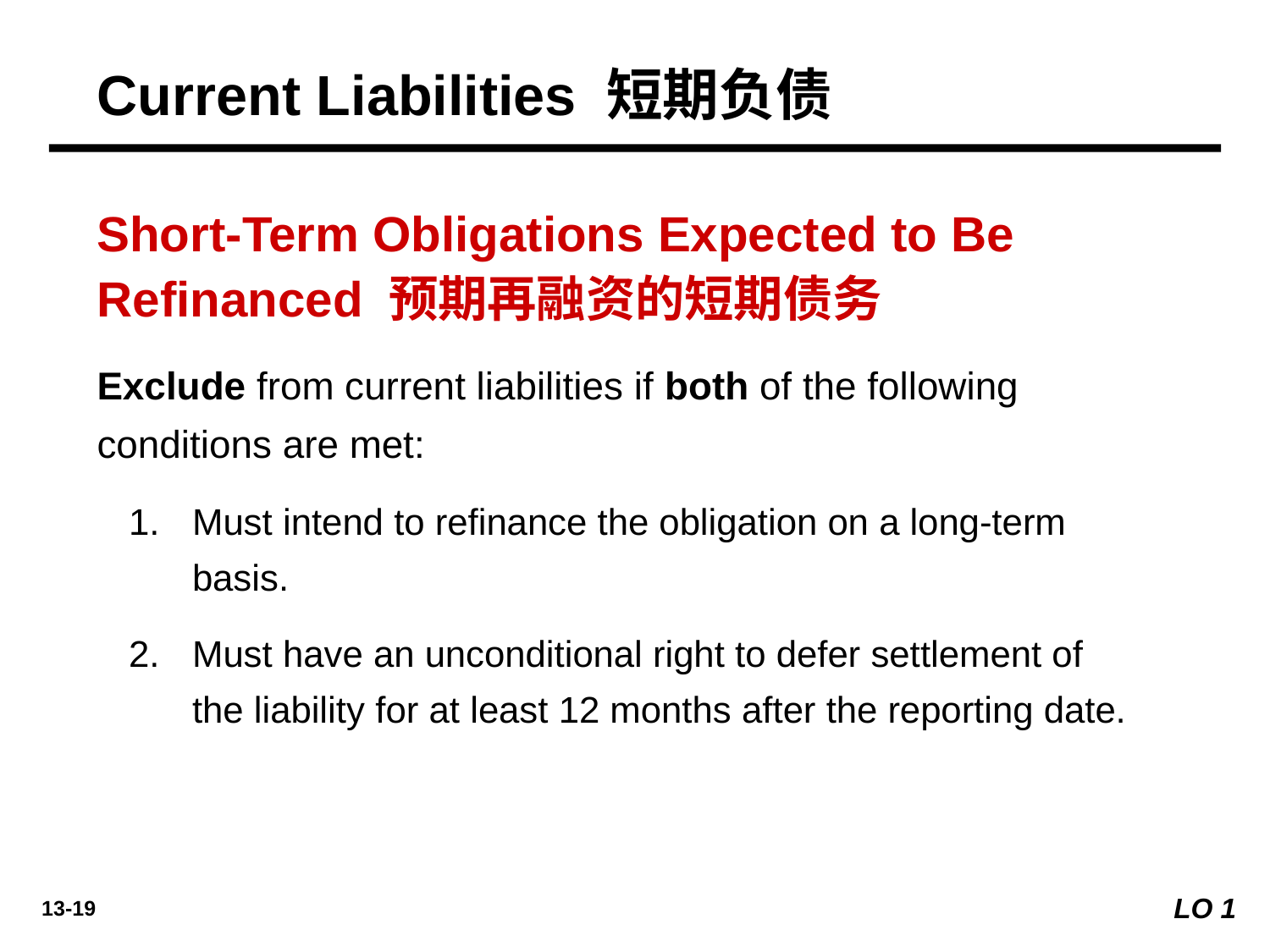

Current Liabilities 短期负债

Short-Term Obligations Expected to Be Refinanced 预期再融资的短期债务
Exclude from current liabilities if both of the following conditions are met:
Must intend to refinance the obligation on a long-term basis.
Must have an unconditional right to defer settlement of the liability for at least 12 months after the reporting date.
LO 1